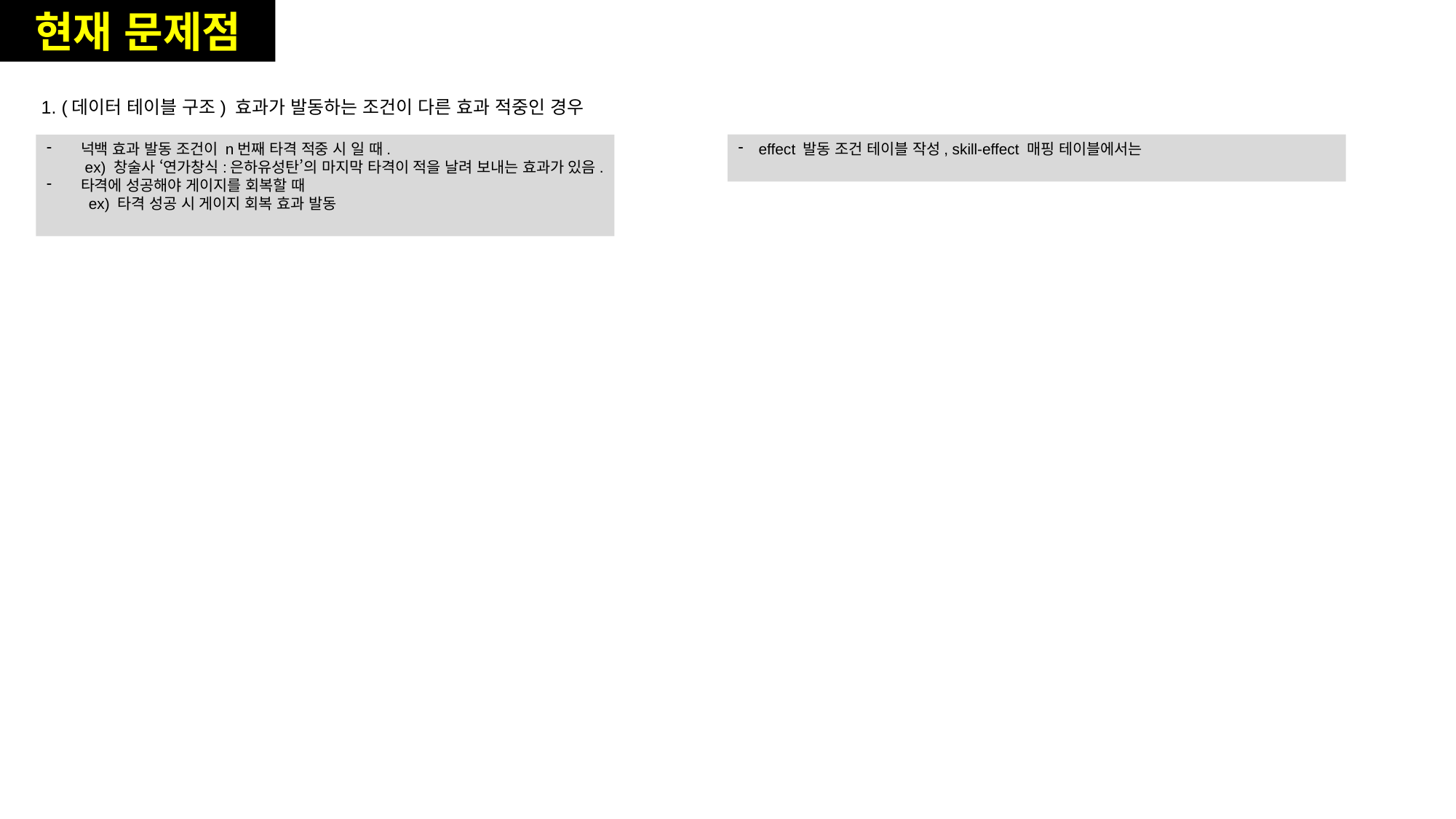

현재 문제점
1. (데이터 테이블 구조) 효과가 발동하는 조건이 다른 효과 적중인 경우
넉백 효과 발동 조건이 n번째 타격 적중 시 일 때.
 ex) 창술사 ‘연가창식:은하유성탄’의 마지막 타격이 적을 날려 보내는 효과가 있음.
타격에 성공해야 게이지를 회복할 때
 ex) 타격 성공 시 게이지 회복 효과 발동

effect 발동 조건 테이블 작성, skill-effect 매핑 테이블에서는